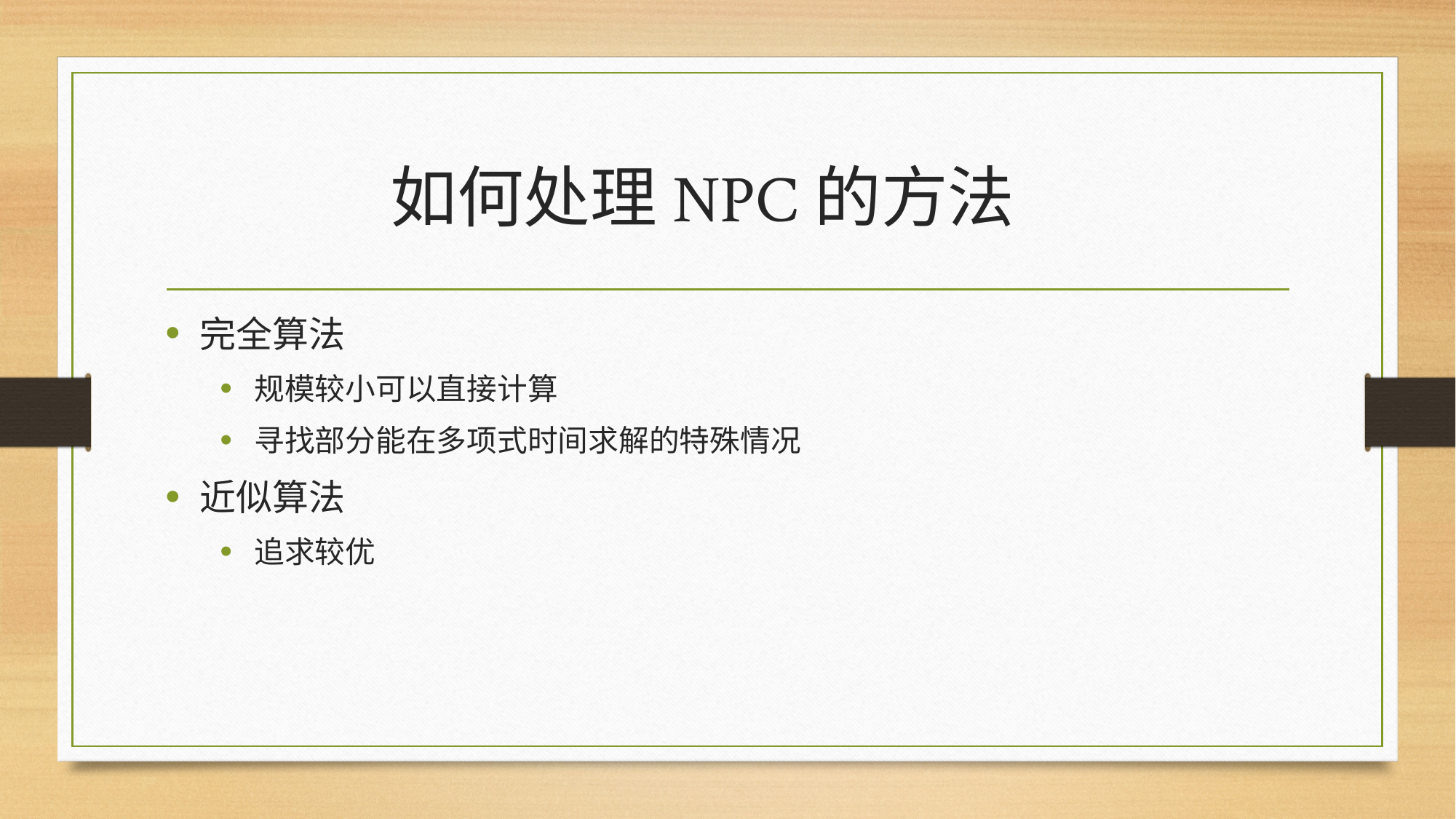

# 如何处理NPC的方法
完全算法
规模较小可以直接计算
寻找部分能在多项式时间求解的特殊情况
近似算法
追求较优